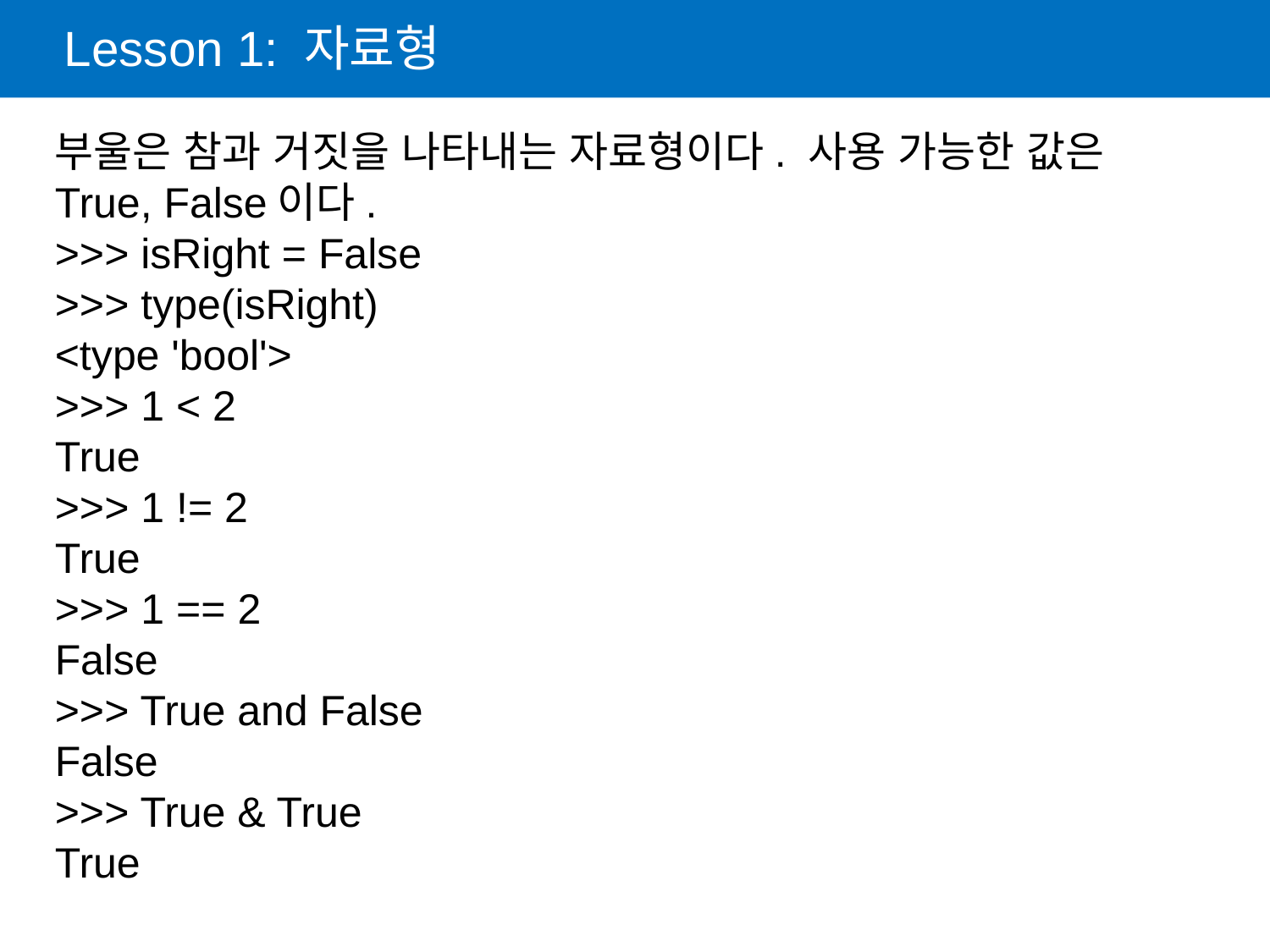

# Lesson 1: 자료형
부울은 참과 거짓을 나타내는 자료형이다. 사용 가능한 값은 True, False이다.
>>> isRight = False
>>> type(isRight)
<type 'bool'>
>>> 1 < 2
True
>>> 1 != 2
True
>>> 1 == 2
False
>>> True and False
False
>>> True & True
True